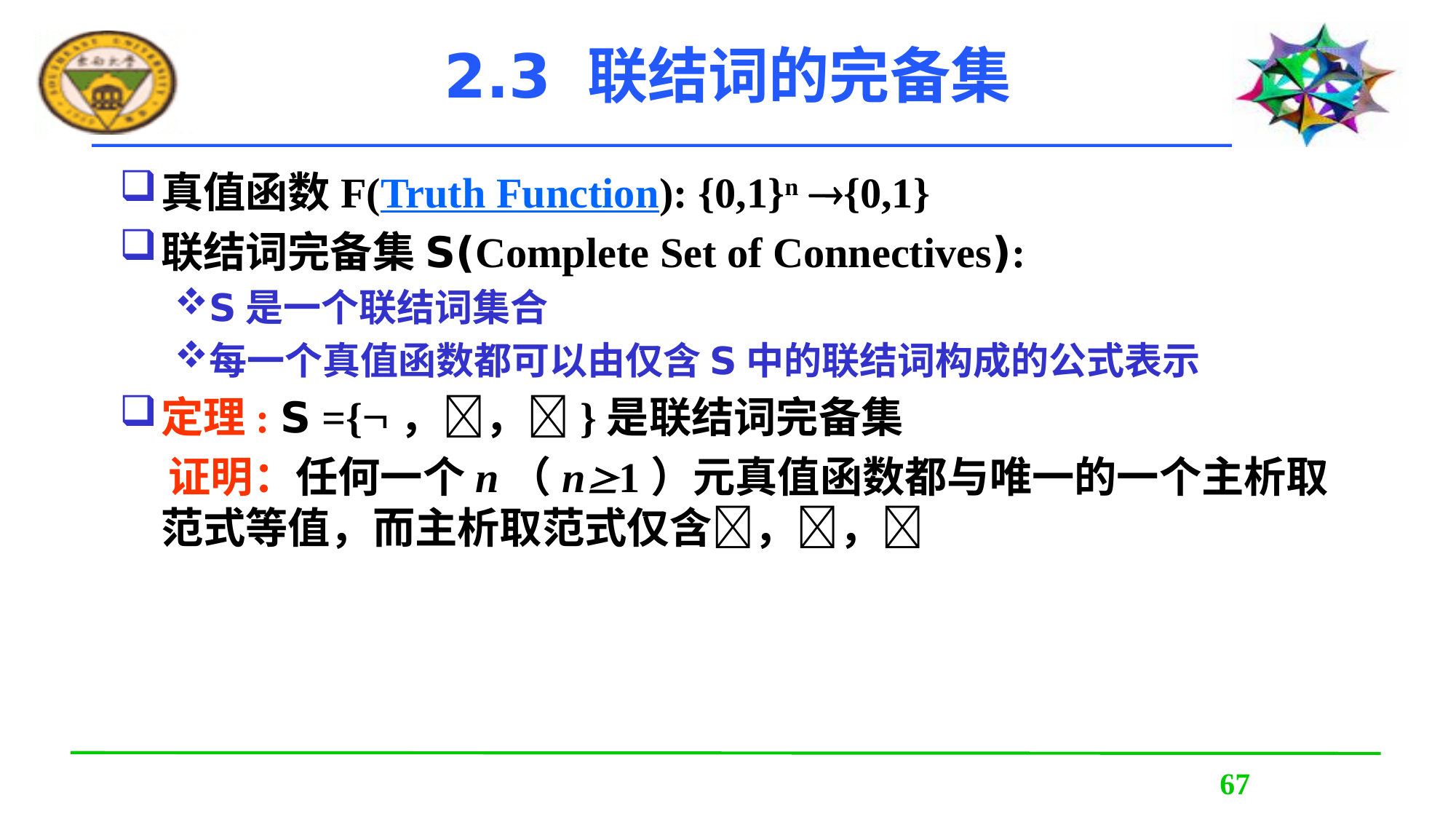

# 2.3 联结词的完备集
真值函数F(Truth Function): {0,1}n →{0,1}
联结词完备集S(Complete Set of Connectives):
S是一个联结词集合
每一个真值函数都可以由仅含S中的联结词构成的公式表示
定理: S ={¬，∨，∧}是联结词完备集
    证明：任何一个n（n≥1）元真值函数都与唯一的一个主析取范式等值，而主析取范式仅含¬，∨，∧